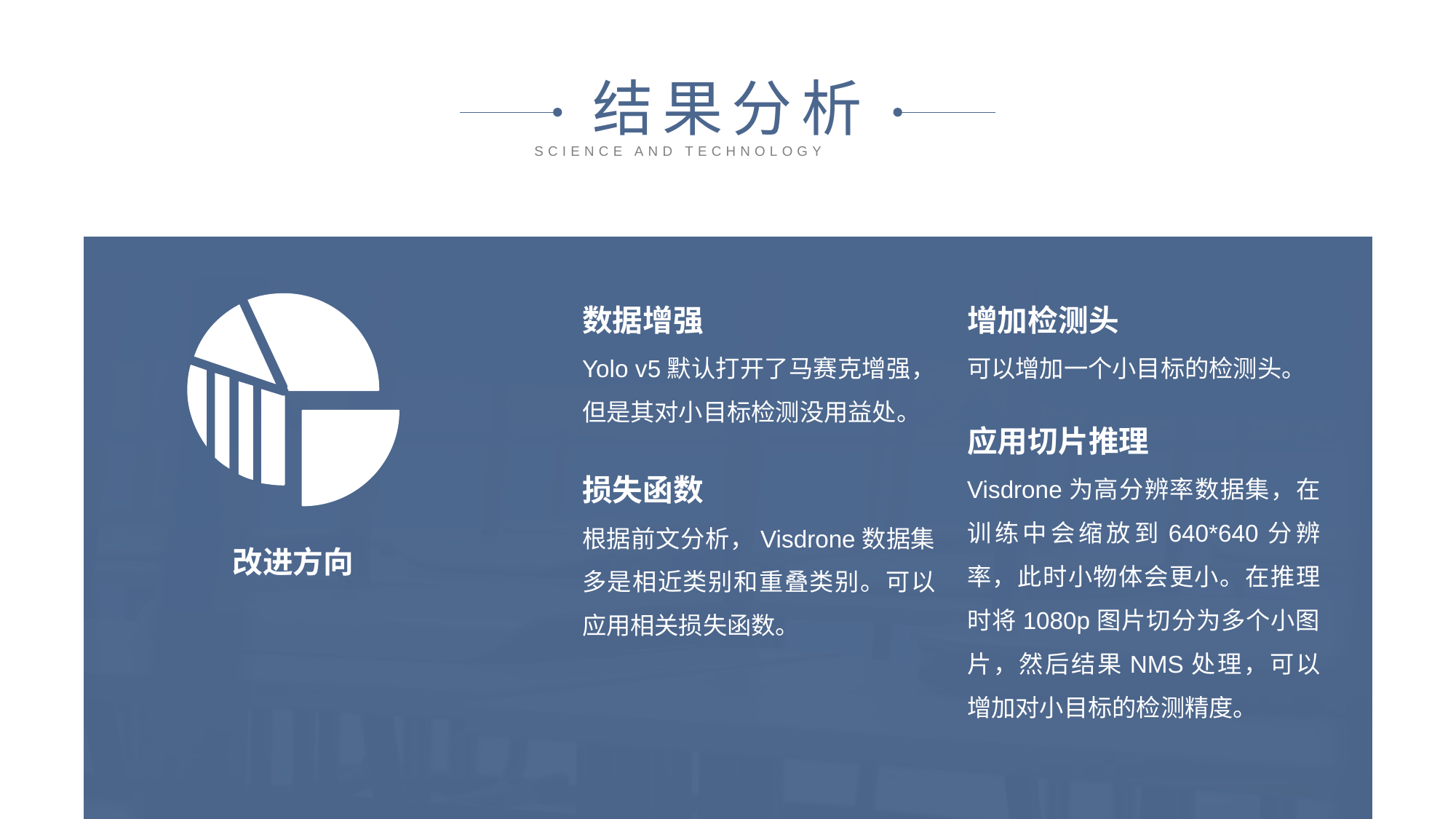

结果分析
SCIENCE AND TECHNOLOGY

数据增强
Yolo v5默认打开了马赛克增强，但是其对小目标检测没用益处。
增加检测头
可以增加一个小目标的检测头。

应用切片推理
Visdrone为高分辨率数据集，在训练中会缩放到640*640分辨率，此时小物体会更小。在推理时将1080p图片切分为多个小图片，然后结果NMS处理，可以增加对小目标的检测精度。
损失函数
根据前文分析，Visdrone数据集多是相近类别和重叠类别。可以应用相关损失函数。
改进方向